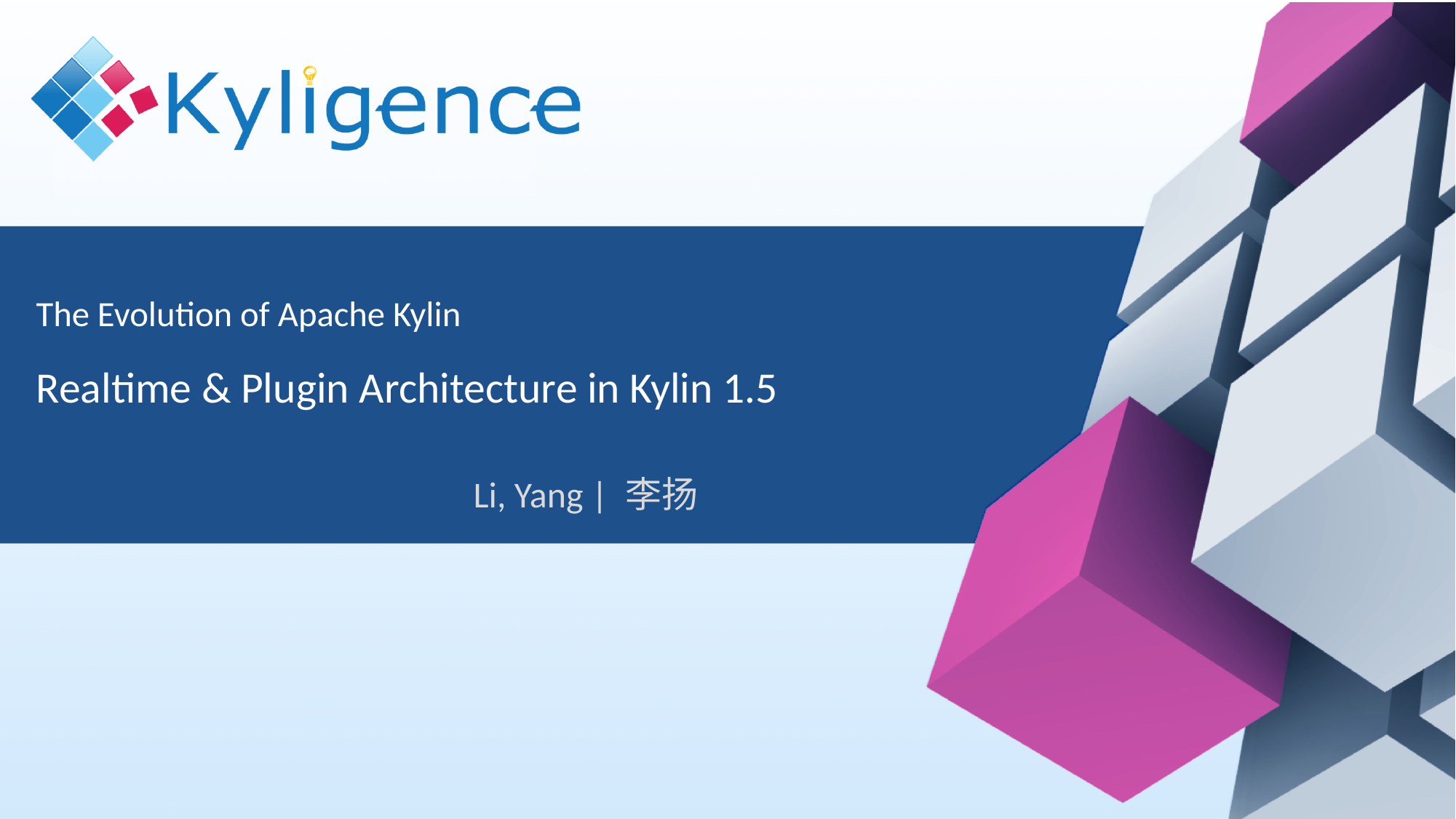

# The Evolution of Apache Kylin Realtime & Plugin Architecture in Kylin 1.5
Li, Yang | 李扬